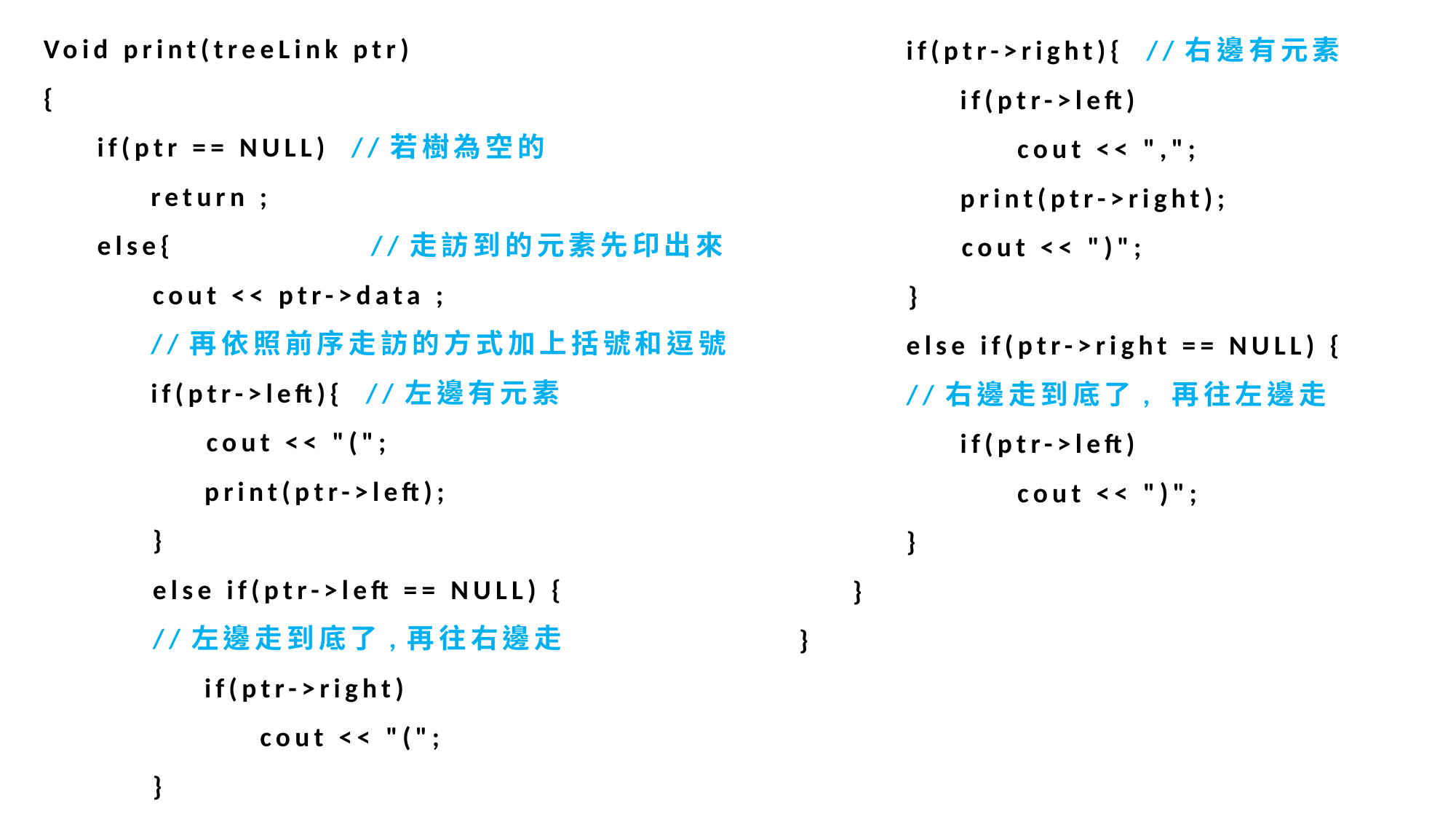

Void print(treeLink ptr)
{
     if(ptr == NULL)  //若樹為空的
          return ;
     else{		//走訪到的元素先印出來
 	cout << ptr->data ;
          //再依照前序走訪的方式加上括號和逗號
          if(ptr->left){  //左邊有元素
	     cout << "(";
               print(ptr->left);
	}
     	else if(ptr->left == NULL) {
	//左邊走到底了,再往右邊走
               if(ptr->right)
 	          cout << "(";
	}
          if(ptr->right){  //右邊有元素
               if(ptr->left)
 		cout << ",";
               print(ptr->right);               	     cout << ")";
	}
          else if(ptr->right == NULL) {
          //右邊走到底了, 再往左邊走
               if(ptr->left)
	 	cout << ")";
          }
     }
}